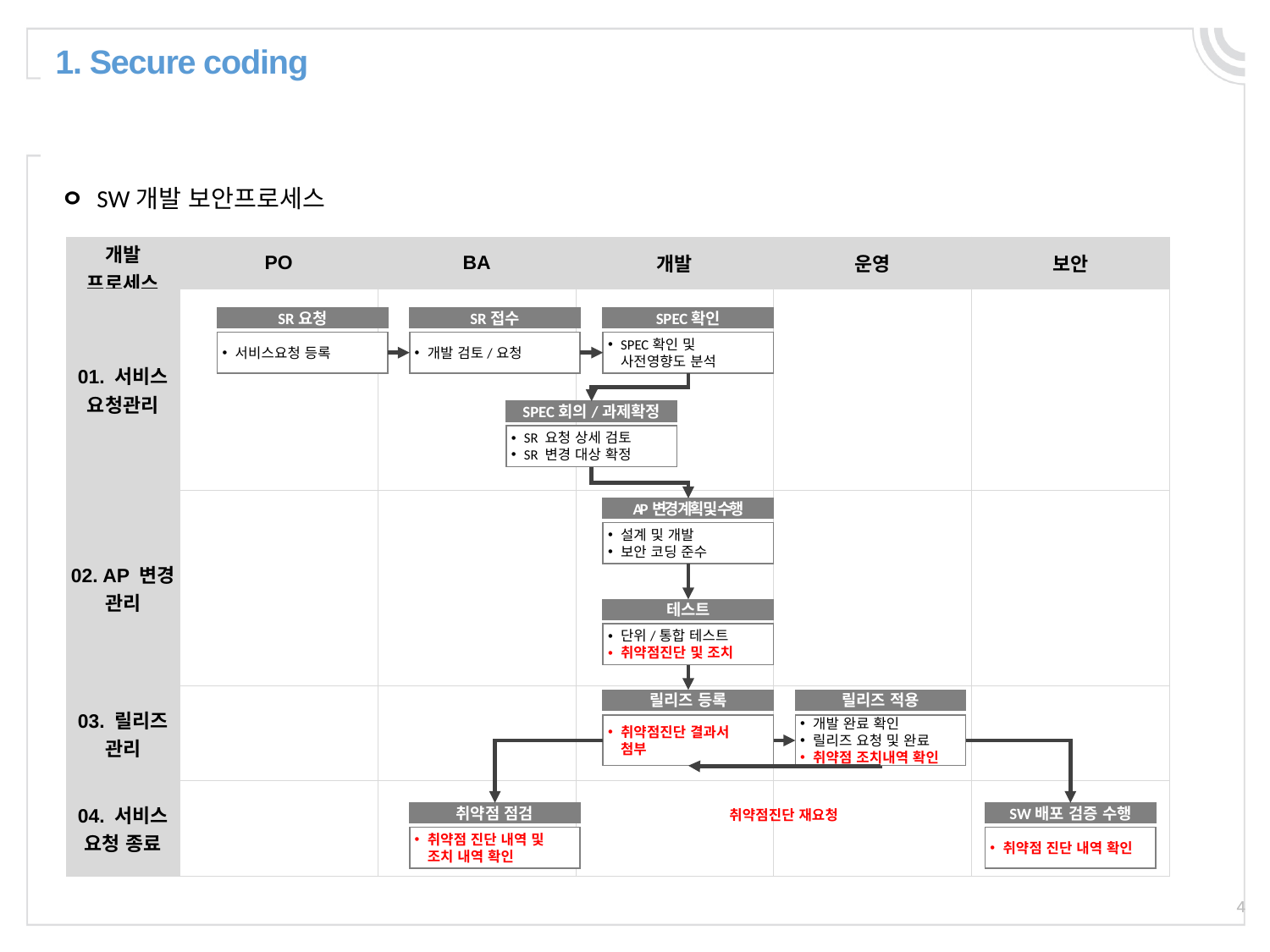

1. Secure coding
ㅇ SW개발 보안프로세스
| 개발 프로세스 | PO | BA | 개발 | 운영 | 보안 |
| --- | --- | --- | --- | --- | --- |
| 01. 서비스 요청관리 |  |  |  |  |  |
| 02. AP 변경 관리 |  |  |  |  |  |
| 03. 릴리즈 관리 |  |  |  |  |  |
| 04. 서비스 요청 종료 |  |  |  |  |  |
SR요청
SR접수
SPEC확인
서비스요청 등록
개발 검토/요청
SPEC확인 및
사전영향도 분석
SPEC회의/과제확정
SR 요청 상세 검토
SR 변경 대상 확정
AP변경 계획 및 수행
설계 및 개발
보안 코딩 준수
테스트
단위/통합 테스트
취약점진단 및 조치
릴리즈 등록
릴리즈 적용
취약점진단 결과서
첨부
개발 완료 확인
릴리즈 요청 및 완료
취약점 조치내역 확인
취약점진단 재요청
취약점 점검
SW배포 검증 수행
취약점 진단 내역 및
조치 내역 확인
취약점 진단 내역 확인